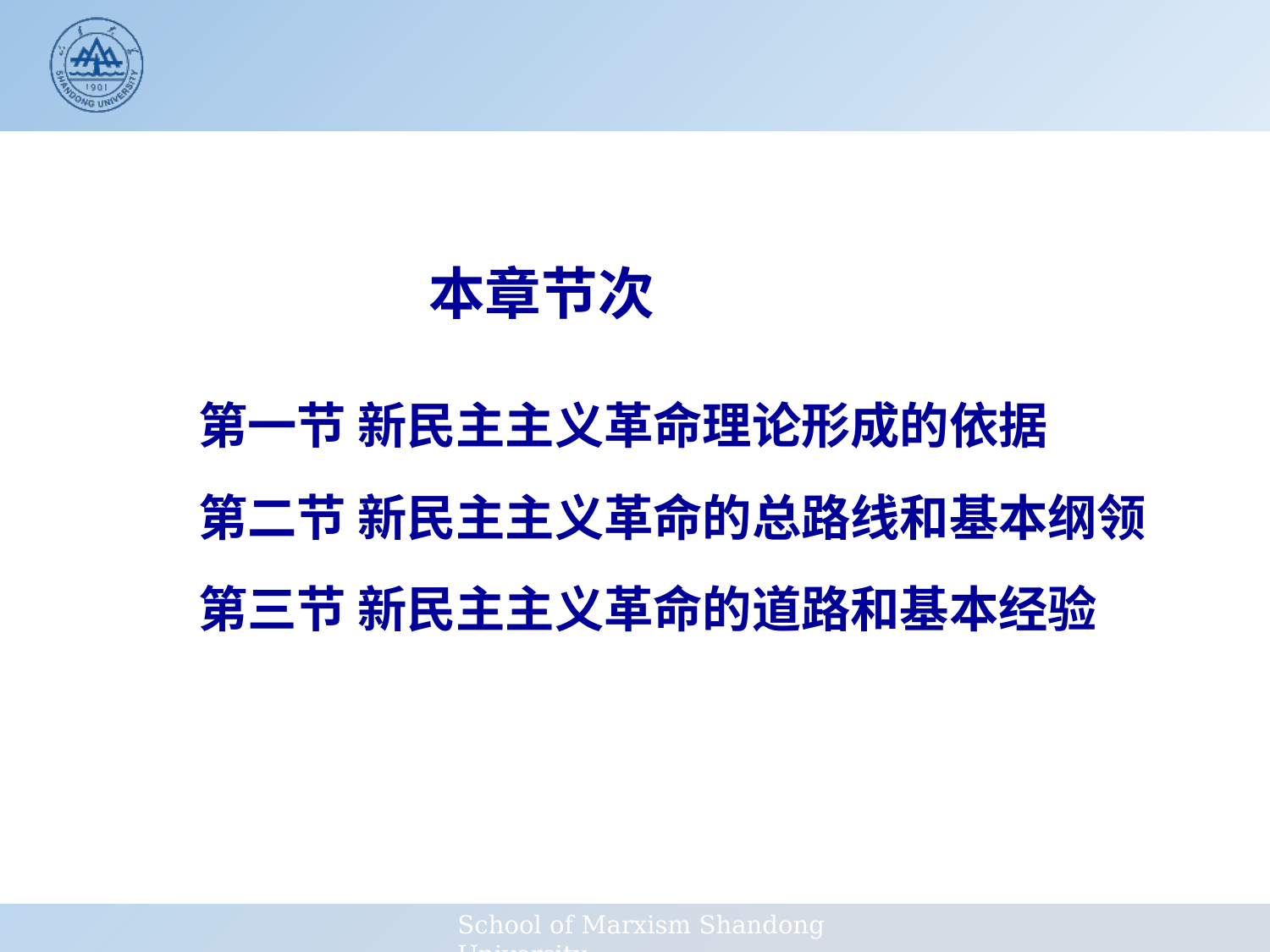

本章节次
第一节 新民主主义革命理论形成的依据
第二节 新民主主义革命的总路线和基本纲领
第三节 新民主主义革命的道路和基本经验